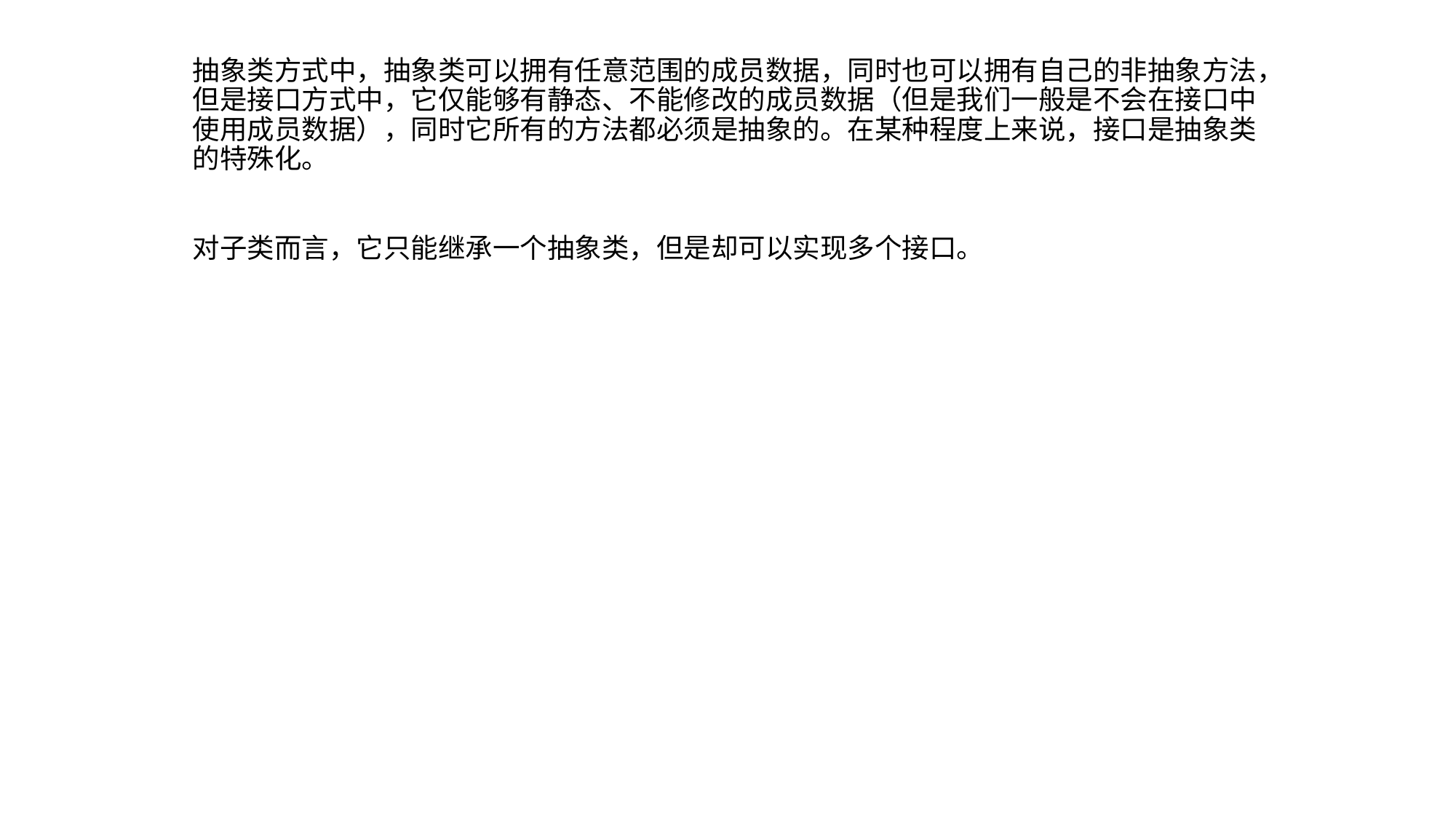

抽象类方式中，抽象类可以拥有任意范围的成员数据，同时也可以拥有自己的非抽象方法，但是接口方式中，它仅能够有静态、不能修改的成员数据（但是我们一般是不会在接口中使用成员数据），同时它所有的方法都必须是抽象的。在某种程度上来说，接口是抽象类的特殊化。

对子类而言，它只能继承一个抽象类，但是却可以实现多个接口。